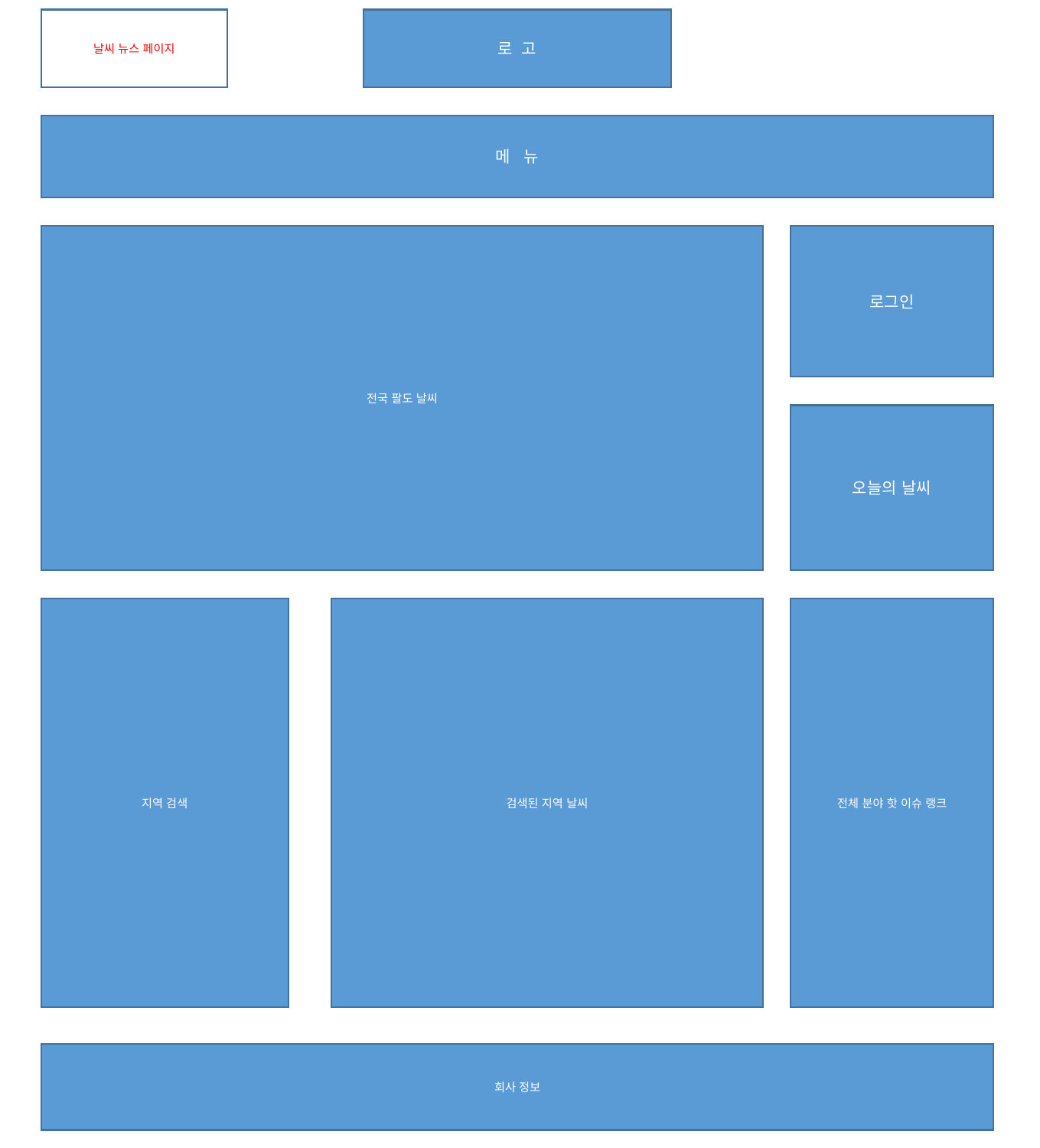

날씨 뉴스 페이지
로  고
메   뉴
전국 팔도 날씨
로그인
오늘의 날씨
지역 검색
검색된 지역 날씨
전체 분야 핫 이슈 랭크
회사 정보